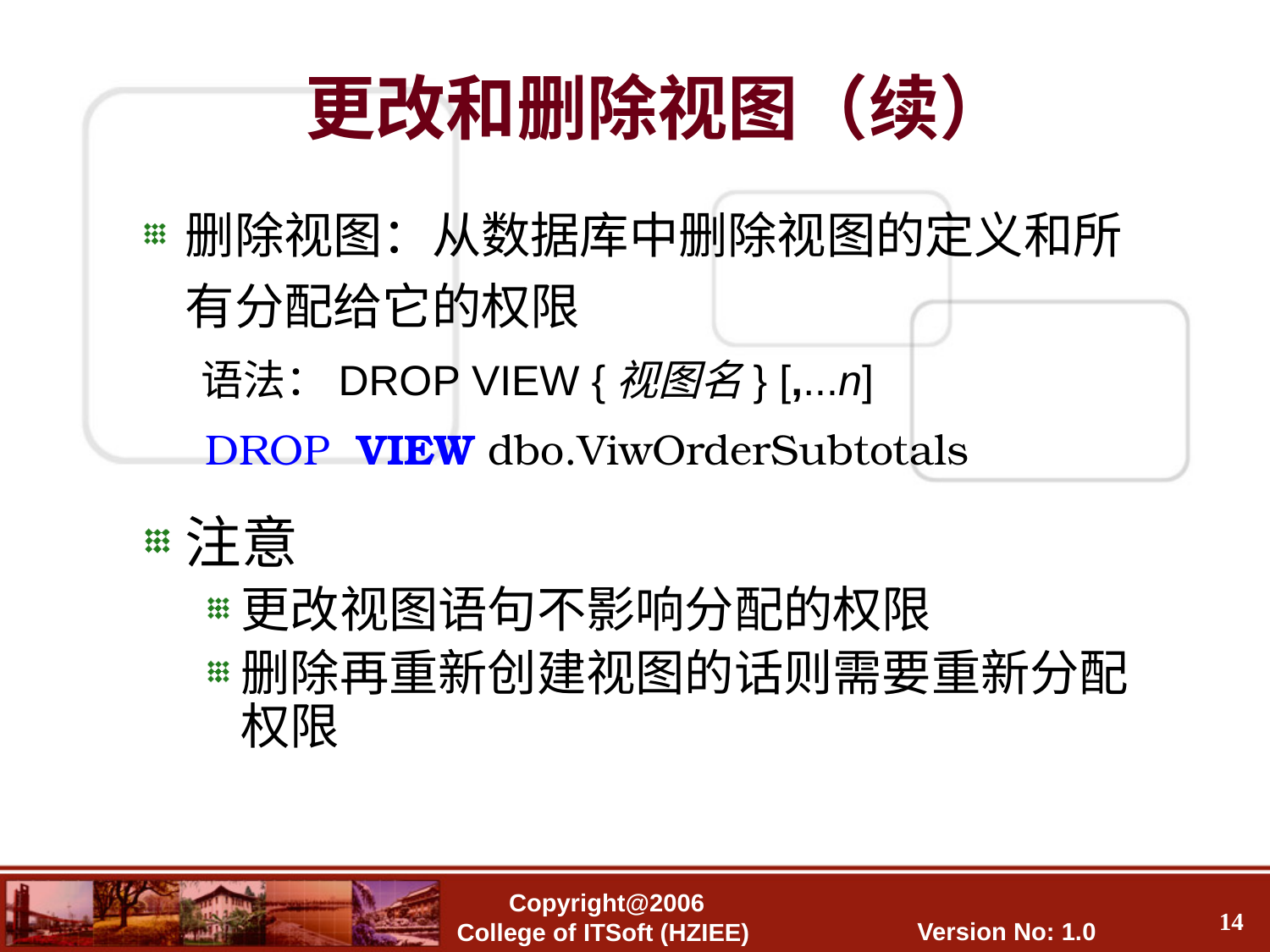

# 更改和删除视图（续）
删除视图：从数据库中删除视图的定义和所有分配给它的权限
语法：DROP VIEW {视图名} [,...n]
     DROP  VIEW dbo.ViwOrderSubtotals

注意
更改视图语句不影响分配的权限
删除再重新创建视图的话则需要重新分配权限